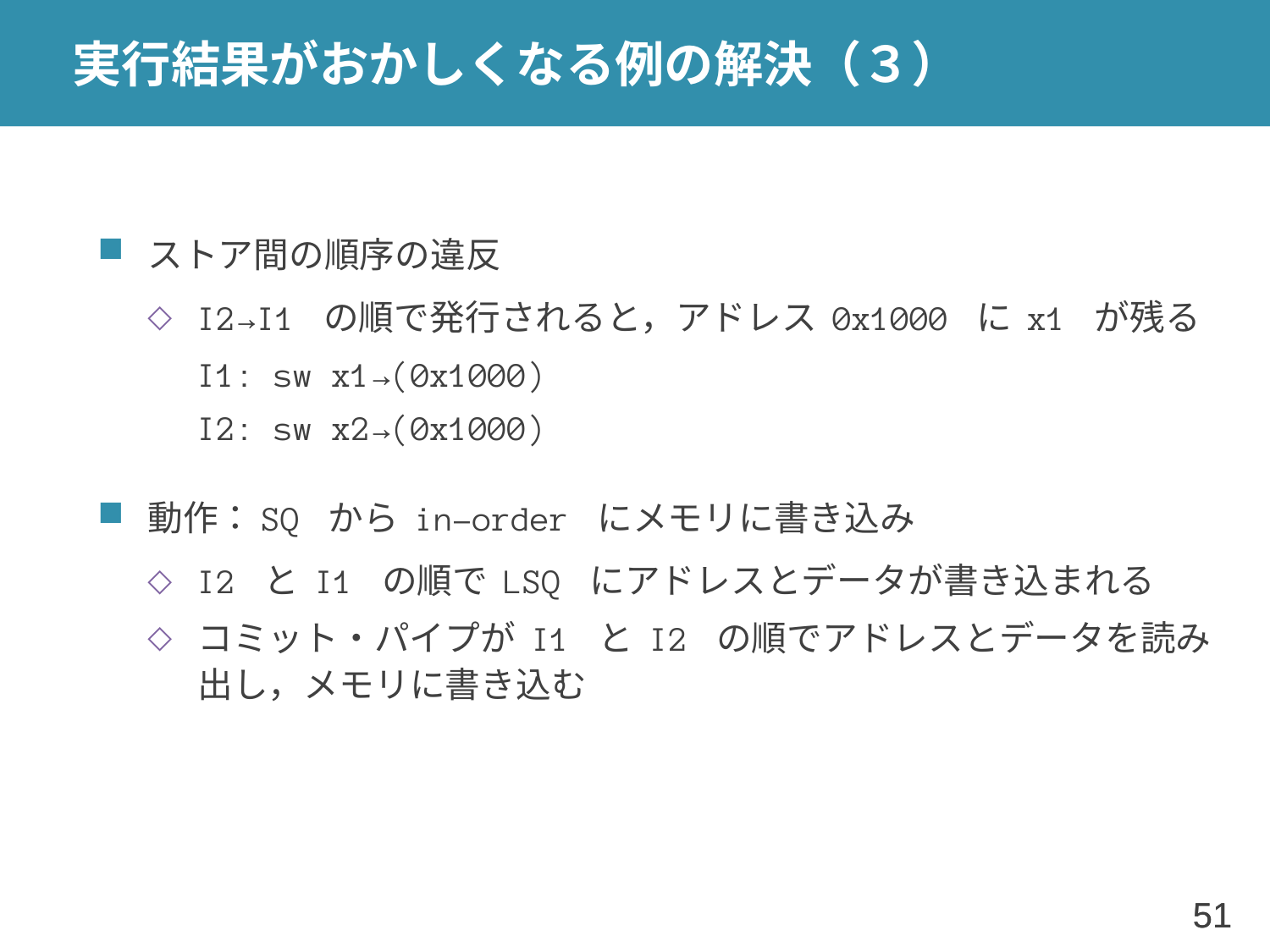

# 実行結果がおかしくなる例の解決（３）
ストア間の順序の違反
I2→I1 の順で発行されると，アドレス 0x1000 に x1 が残る
I1: sw x1→(0x1000)
I2: sw x2→(0x1000)
動作：SQ から in-order にメモリに書き込み
I2 と I1 の順で LSQ にアドレスとデータが書き込まれる
コミット・パイプが I1 と I2 の順でアドレスとデータを読み出し，メモリに書き込む